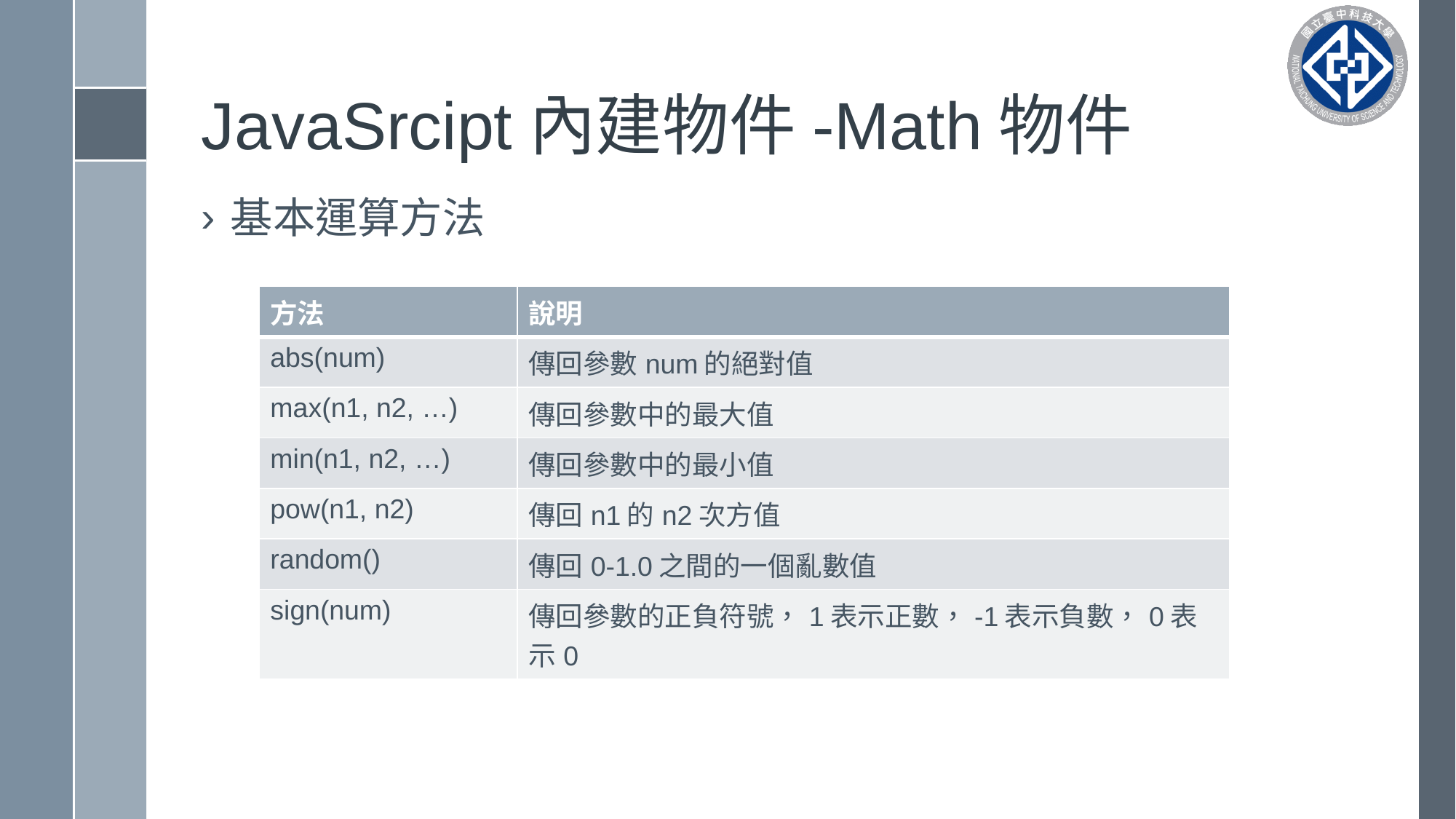

# JavaSrcipt內建物件-Math物件
基本運算方法
| 方法 | 說明 |
| --- | --- |
| abs(num) | 傳回參數num的絕對值 |
| max(n1, n2, …) | 傳回參數中的最大值 |
| min(n1, n2, …) | 傳回參數中的最小值 |
| pow(n1, n2) | 傳回n1的n2次方值 |
| random() | 傳回0-1.0之間的一個亂數值 |
| sign(num) | 傳回參數的正負符號，1表示正數，-1表示負數，0表示0 |